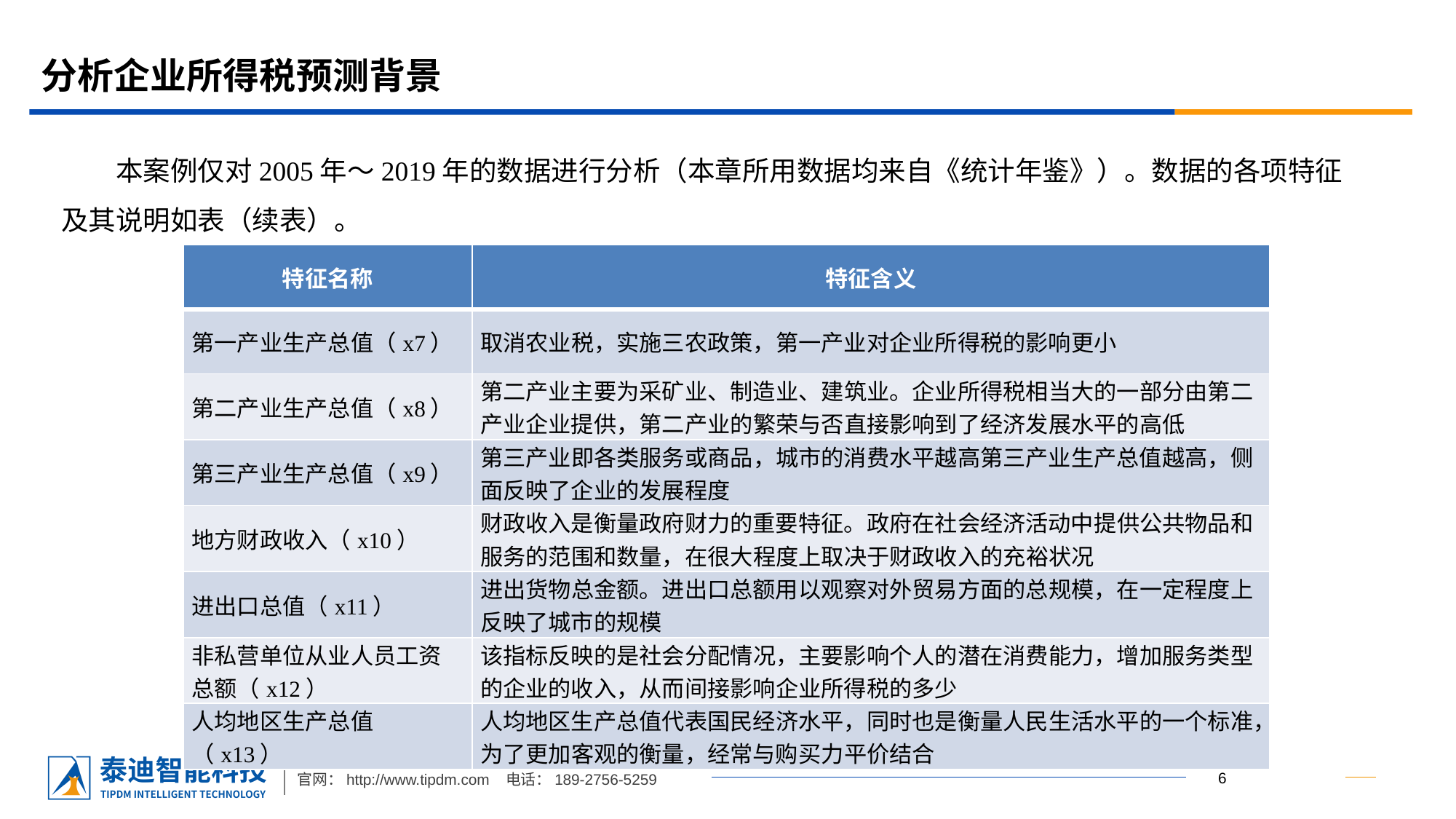

# 分析企业所得税预测背景
本案例仅对2005年～2019年的数据进行分析（本章所用数据均来自《统计年鉴》）。数据的各项特征及其说明如表（续表）。
| 特征名称 | 特征含义 |
| --- | --- |
| 第一产业生产总值（x7） | 取消农业税，实施三农政策，第一产业对企业所得税的影响更小 |
| 第二产业生产总值（x8） | 第二产业主要为采矿业、制造业、建筑业。企业所得税相当大的一部分由第二产业企业提供，第二产业的繁荣与否直接影响到了经济发展水平的高低 |
| 第三产业生产总值（x9） | 第三产业即各类服务或商品，城市的消费水平越高第三产业生产总值越高，侧面反映了企业的发展程度 |
| 地方财政收入（x10） | 财政收入是衡量政府财力的重要特征。政府在社会经济活动中提供公共物品和服务的范围和数量，在很大程度上取决于财政收入的充裕状况 |
| 进出口总值（x11） | 进出货物总金额。进出口总额用以观察对外贸易方面的总规模，在一定程度上反映了城市的规模 |
| 非私营单位从业人员工资总额（x12） | 该指标反映的是社会分配情况，主要影响个人的潜在消费能力，增加服务类型的企业的收入，从而间接影响企业所得税的多少 |
| 人均地区生产总值（x13） | 人均地区生产总值代表国民经济水平，同时也是衡量人民生活水平的一个标准，为了更加客观的衡量，经常与购买力平价结合 |